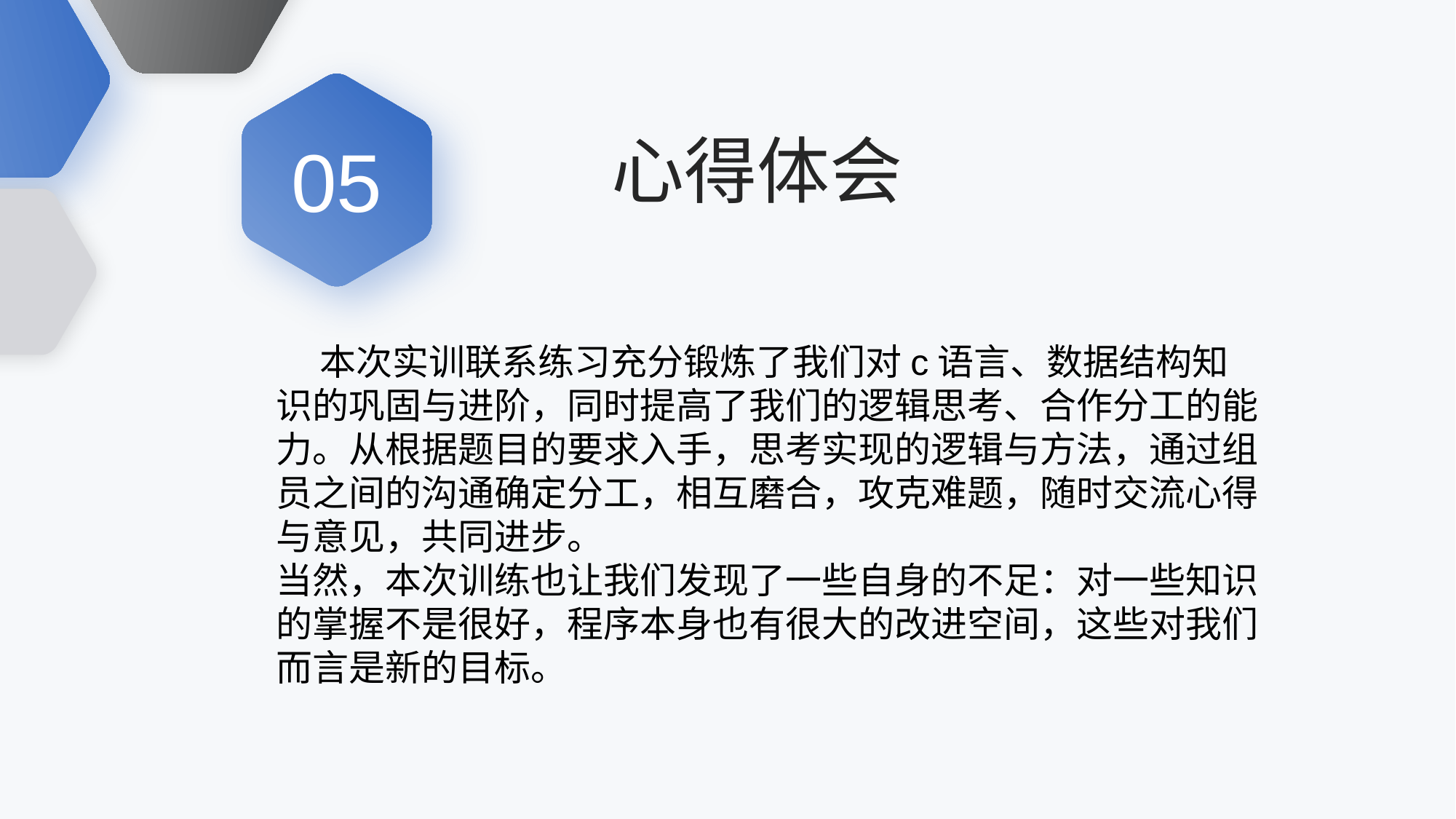

心得体会

05

      本次实训联系练习充分锻炼了我们对c语言、数据结构知识的巩固与进阶，同时提高了我们的逻辑思考、合作分工的能力。从根据题目的要求入手，思考实现的逻辑与方法，通过组员之间的沟通确定分工，相互磨合，攻克难题，随时交流心得与意见，共同进步。
当然，本次训练也让我们发现了一些自身的不足：对一些知识的掌握不是很好，程序本身也有很大的改进空间，这些对我们而言是新的目标。